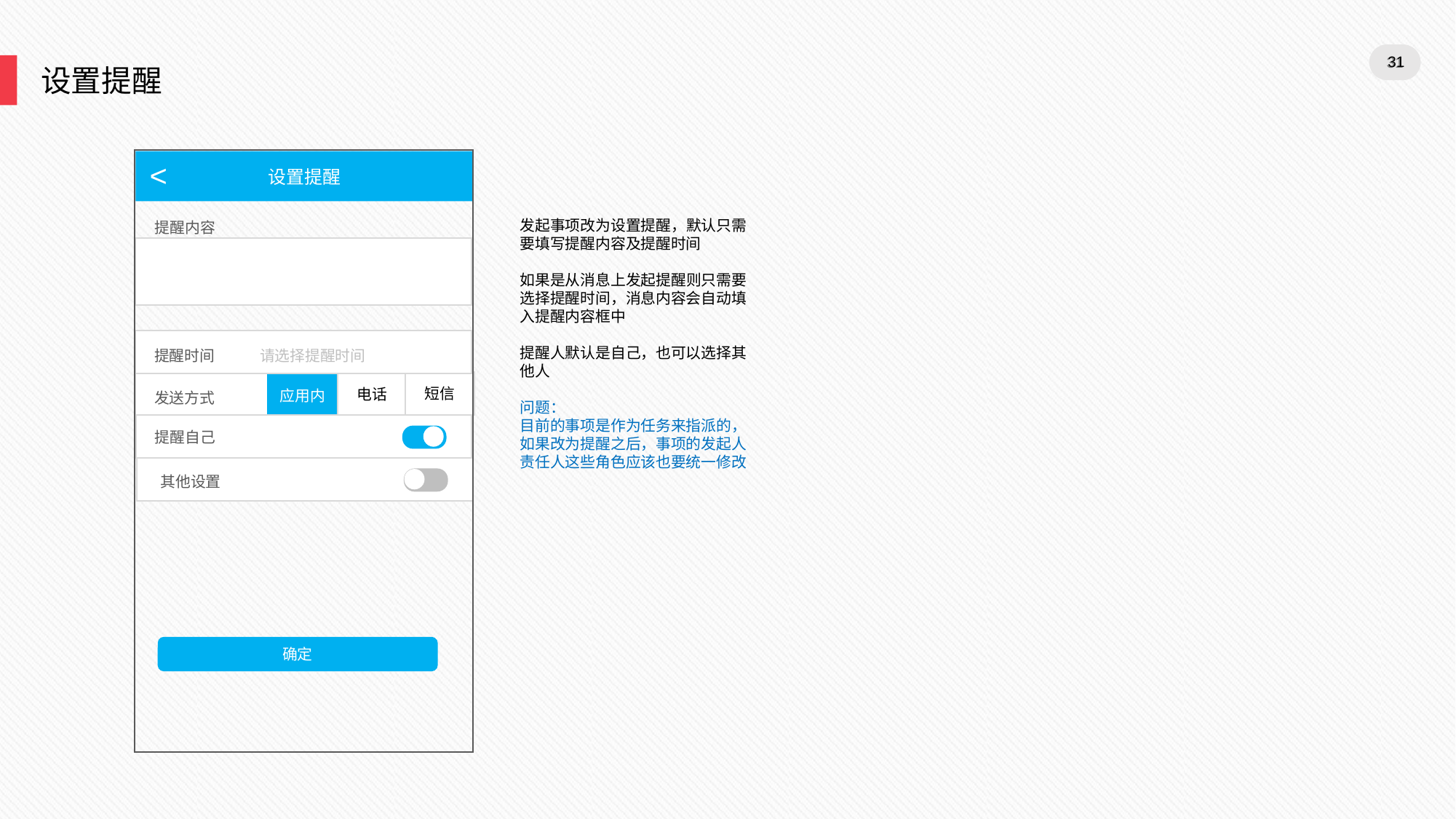

31
31
设置提醒

设置提醒
<
发起事项改为设置提醒，默认只需要填写提醒内容及提醒时间

如果是从消息上发起提醒则只需要选择提醒时间，消息内容会自动填入提醒内容框中

提醒人默认是自己，也可以选择其他人

问题：
目前的事项是作为任务来指派的，如果改为提醒之后，事项的发起人责任人这些角色应该也要统一修改
提醒内容

提醒时间             请选择提醒时间
短信

电话
应用内
发送方式

提醒自己

其他设置

确定